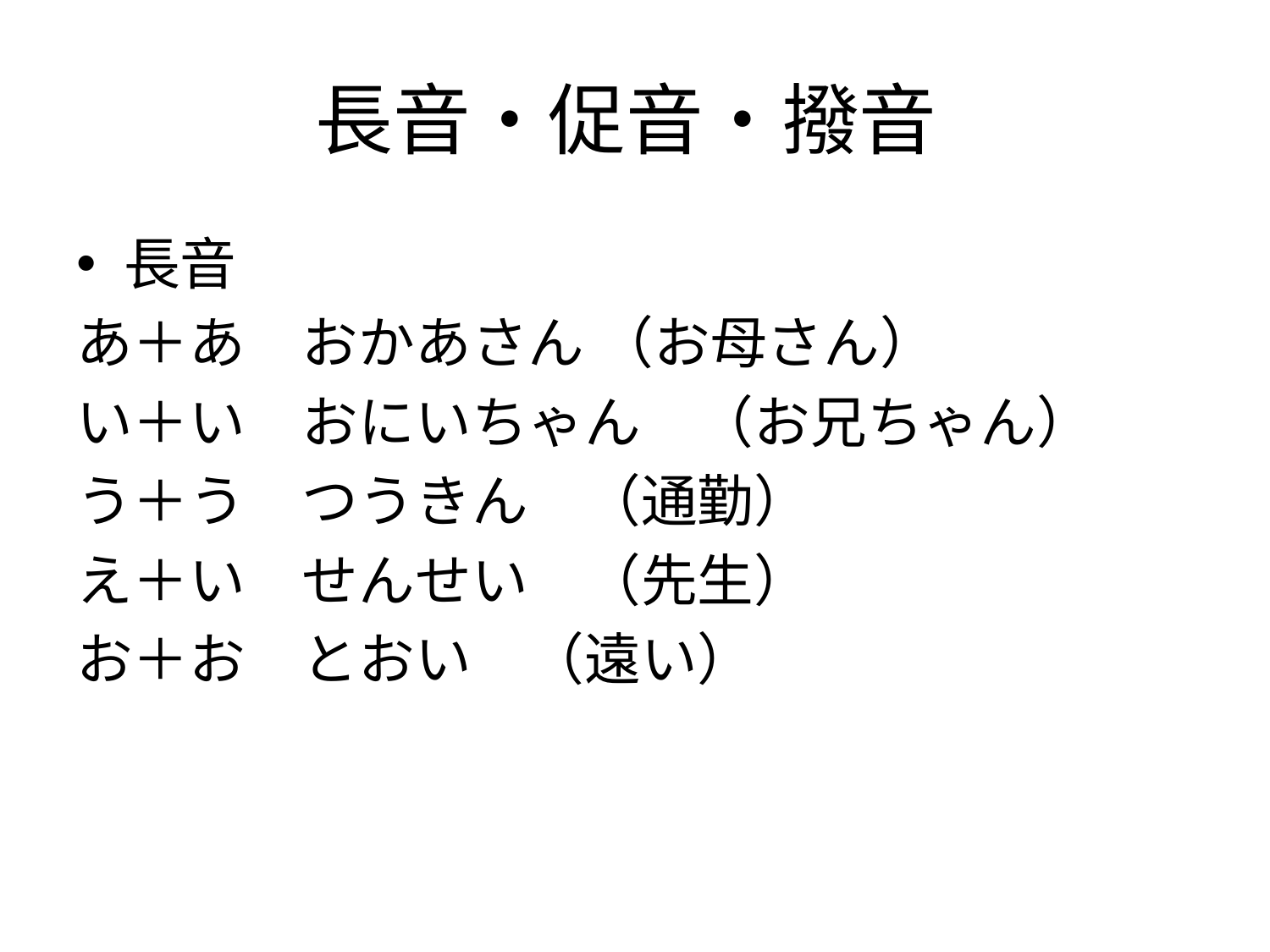

# 長音・促音・撥音
長音
あ＋あ　おかあさん （お母さん）
い＋い　おにいちゃん　（お兄ちゃん）
う＋う　つうきん　（通勤）
え＋い　せんせい　（先生）
お＋お　とおい　（遠い）